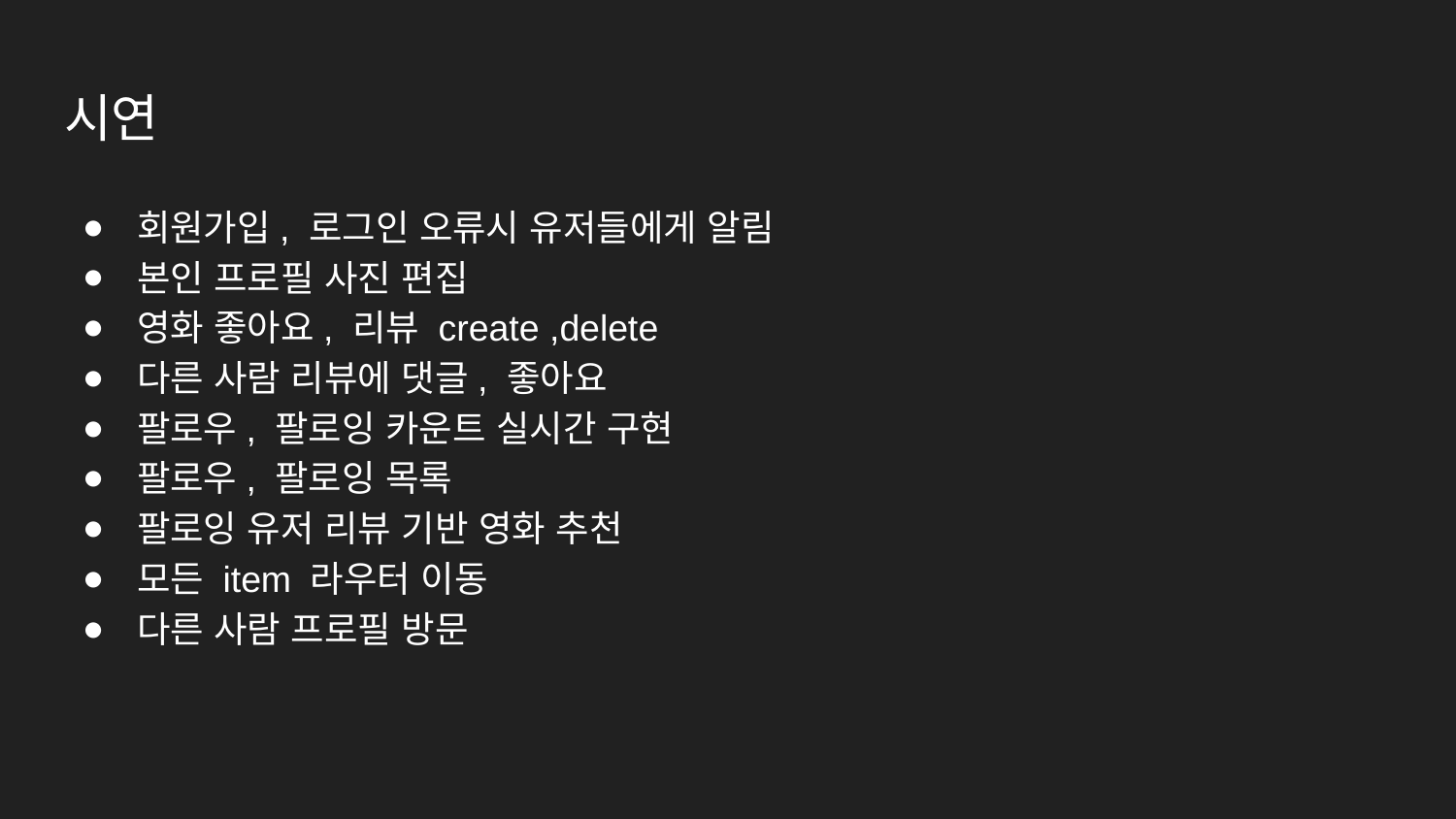

# 시연
회원가입, 로그인 오류시 유저들에게 알림
본인 프로필 사진 편집
영화 좋아요, 리뷰 create ,delete
다른 사람 리뷰에 댓글, 좋아요
팔로우, 팔로잉 카운트 실시간 구현
팔로우, 팔로잉 목록
팔로잉 유저 리뷰 기반 영화 추천
모든 item 라우터 이동
다른 사람 프로필 방문